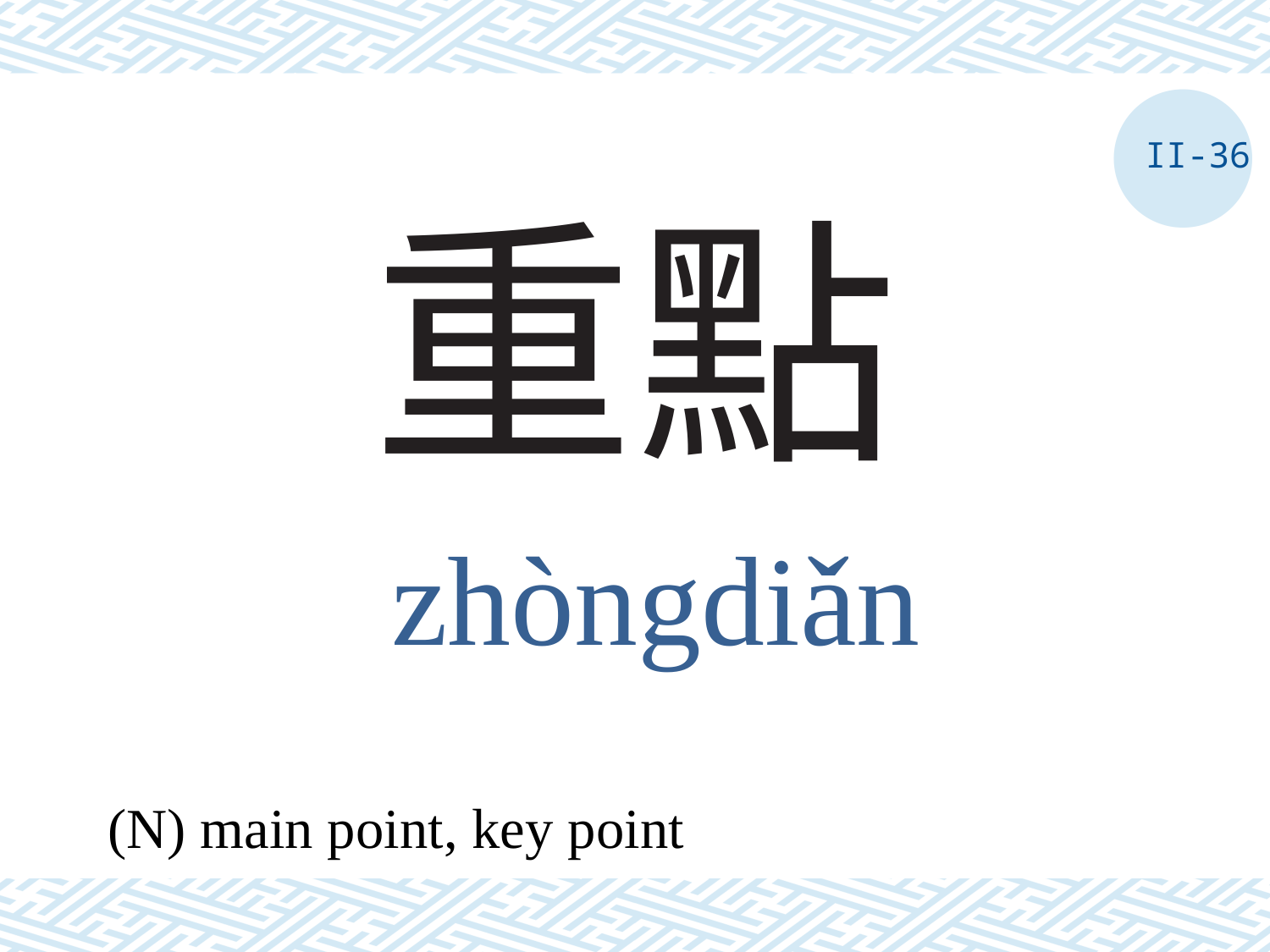

II-36

# 重點
zhòngdiǎn
(N) main point, key point